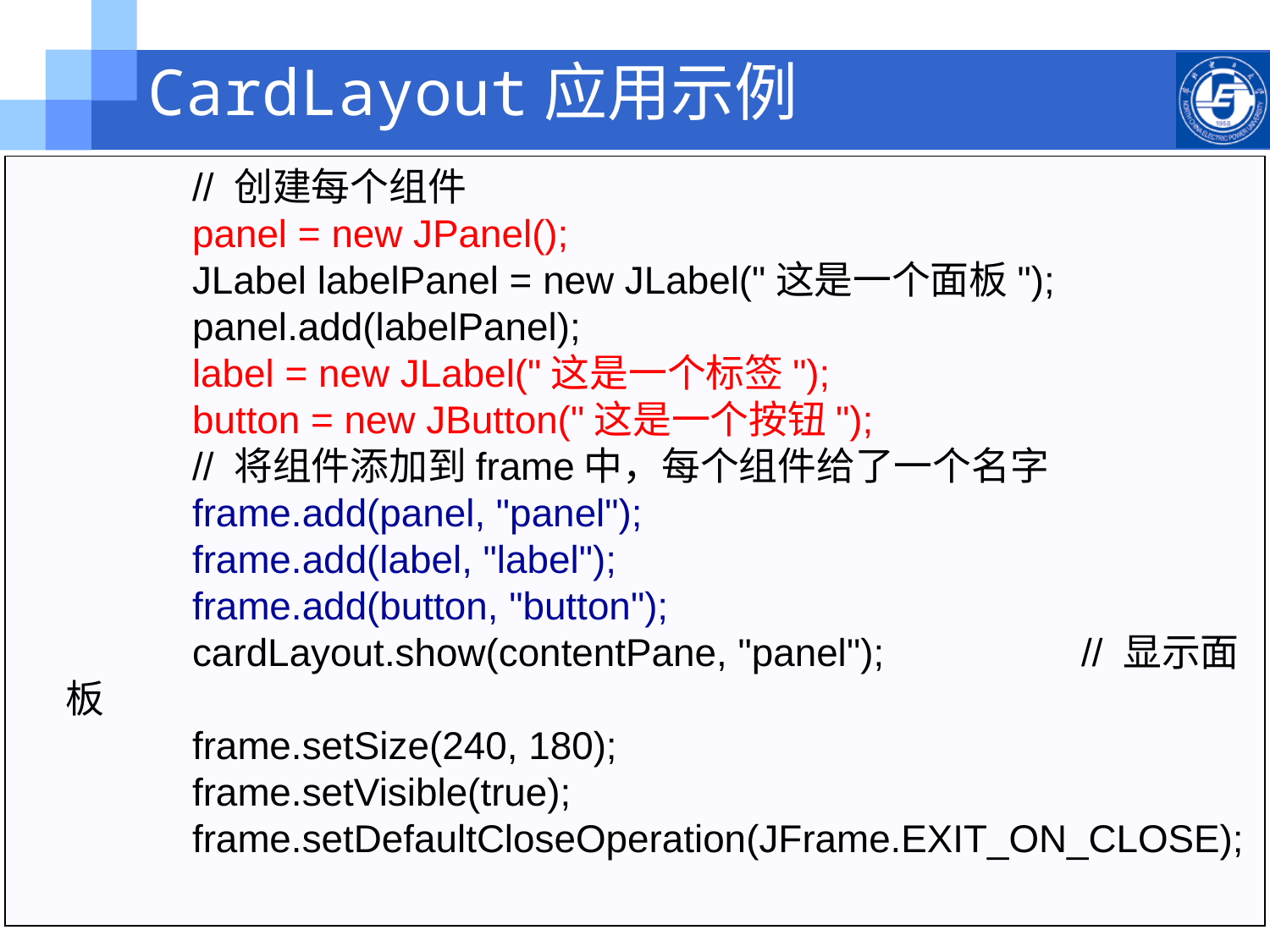

CardLayout应用示例
		// 创建每个组件
		panel = new JPanel();
		JLabel labelPanel = new JLabel("这是一个面板");
		panel.add(labelPanel);
		label = new JLabel("这是一个标签");
		button = new JButton("这是一个按钮");
		// 将组件添加到frame中，每个组件给了一个名字
		frame.add(panel, "panel");
		frame.add(label, "label");
		frame.add(button, "button");
		cardLayout.show(contentPane, "panel");		// 显示面板
		frame.setSize(240, 180);
		frame.setVisible(true);
		frame.setDefaultCloseOperation(JFrame.EXIT_ON_CLOSE);